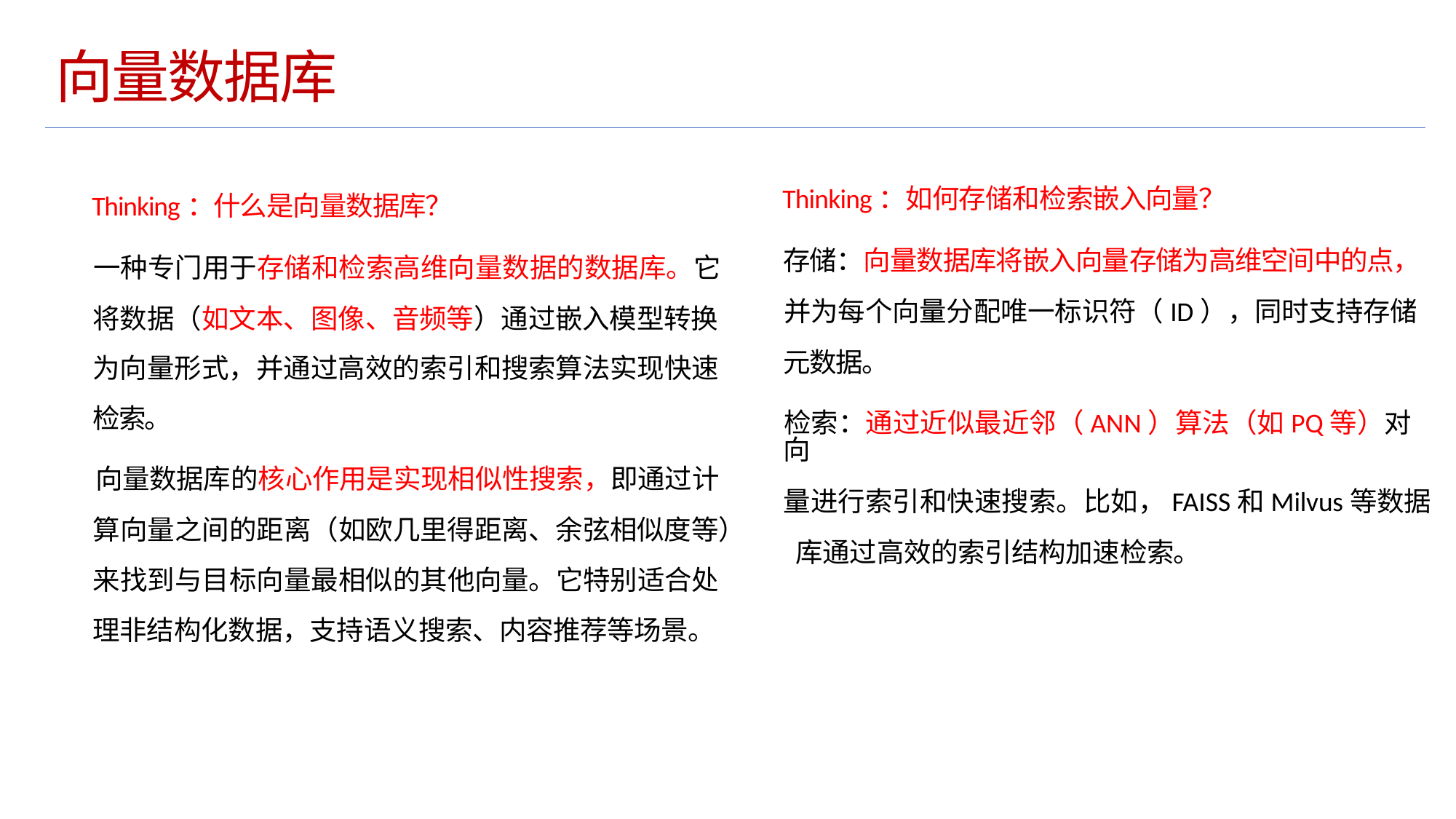

向量数据库

Thinking：如何存储和检索嵌入向量？

存储：向量数据库将嵌入向量存储为高维空间中的点，
并为每个向量分配唯一标识符（ID），同时支持存储   元数据。

检索：通过近似最近邻（ANN）算法（如PQ等）对向
量进行索引和快速搜索。比如，FAISS和Milvus等数据   库通过高效的索引结构加速检索。

Thinking：什么是向量数据库？

一种专门用于存储和检索高维向量数据的数据库。它
将数据（如文本、图像、音频等）通过嵌入模型转换   为向量形式，并通过高效的索引和搜索算法实现快速   检索。

向量数据库的核心作用是实现相似性搜索，即通过计
算向量之间的距离（如欧几里得距离、余弦相似度等） 来找到与目标向量最相似的其他向量。它特别适合处   理非结构化数据，支持语义搜索、内容推荐等场景。